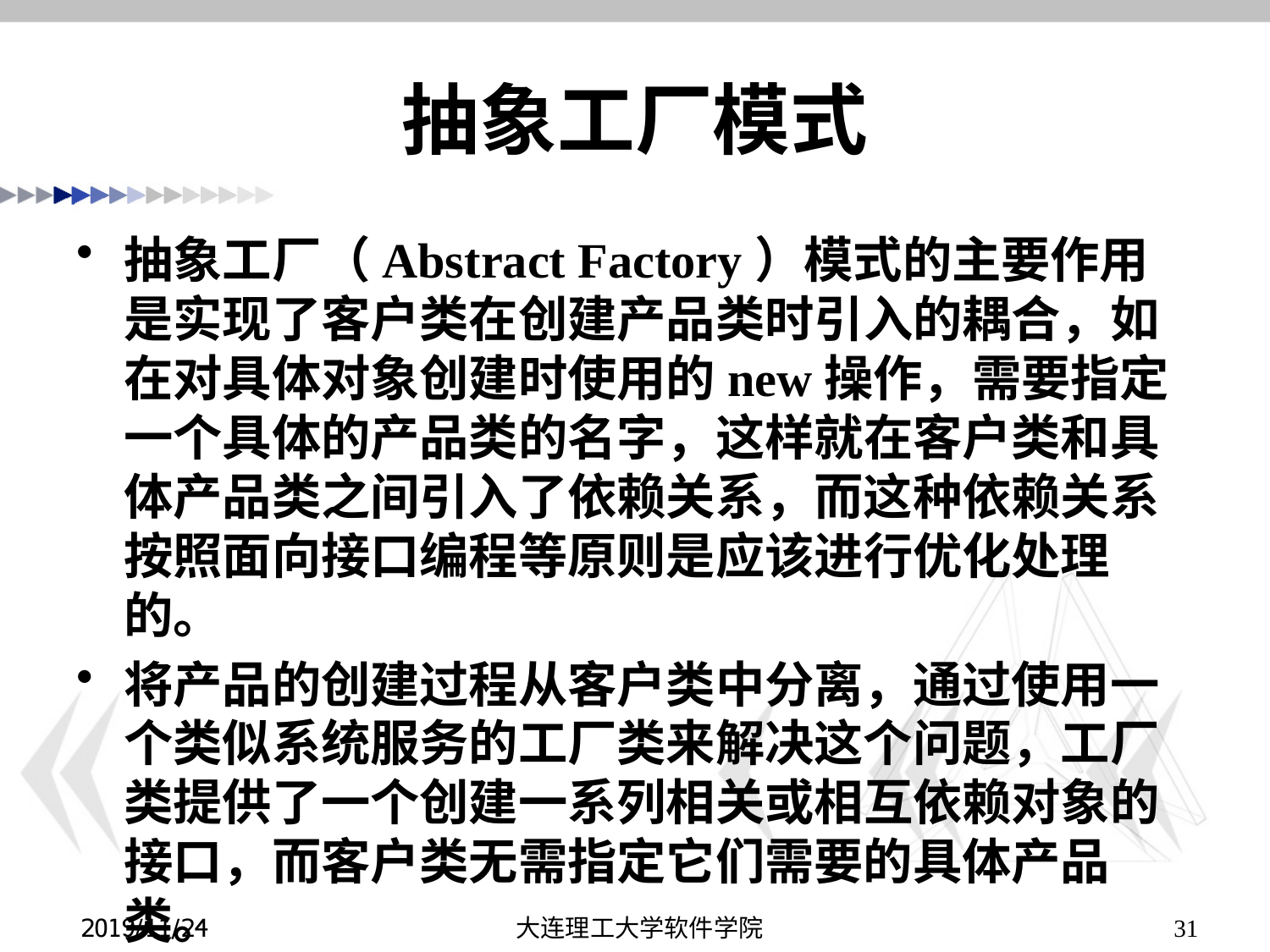

# 抽象工厂模式
抽象工厂（Abstract Factory）模式的主要作用是实现了客户类在创建产品类时引入的耦合，如在对具体对象创建时使用的new操作，需要指定一个具体的产品类的名字，这样就在客户类和具体产品类之间引入了依赖关系，而这种依赖关系按照面向接口编程等原则是应该进行优化处理的。
将产品的创建过程从客户类中分离，通过使用一个类似系统服务的工厂类来解决这个问题，工厂类提供了一个创建一系列相关或相互依赖对象的接口，而客户类无需指定它们需要的具体产品类。
2019/11/24
大连理工大学软件学院
31